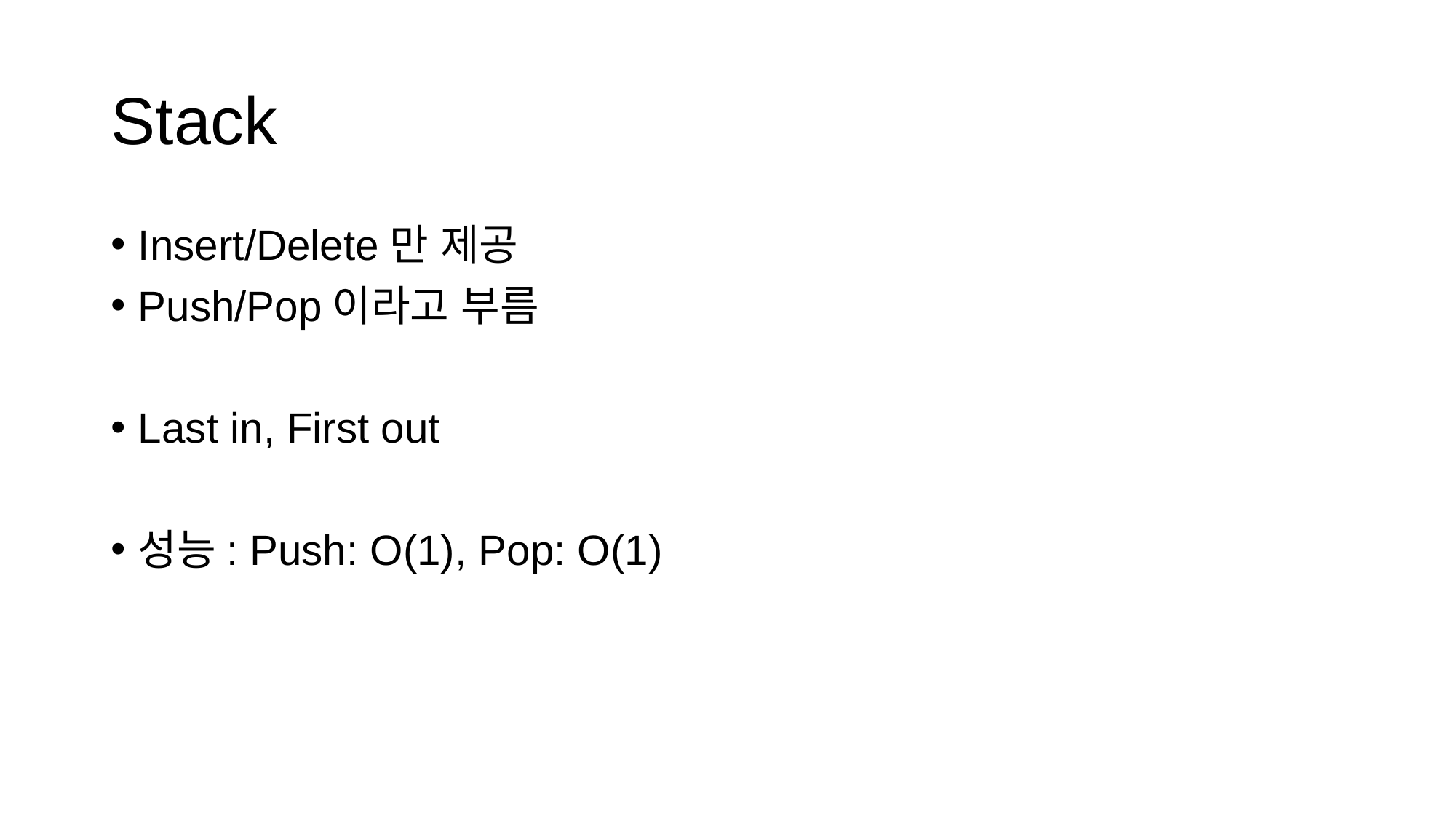

# Stack
Insert/Delete만 제공
Push/Pop이라고 부름

Last in, First out

성능: Push: O(1), Pop: O(1)